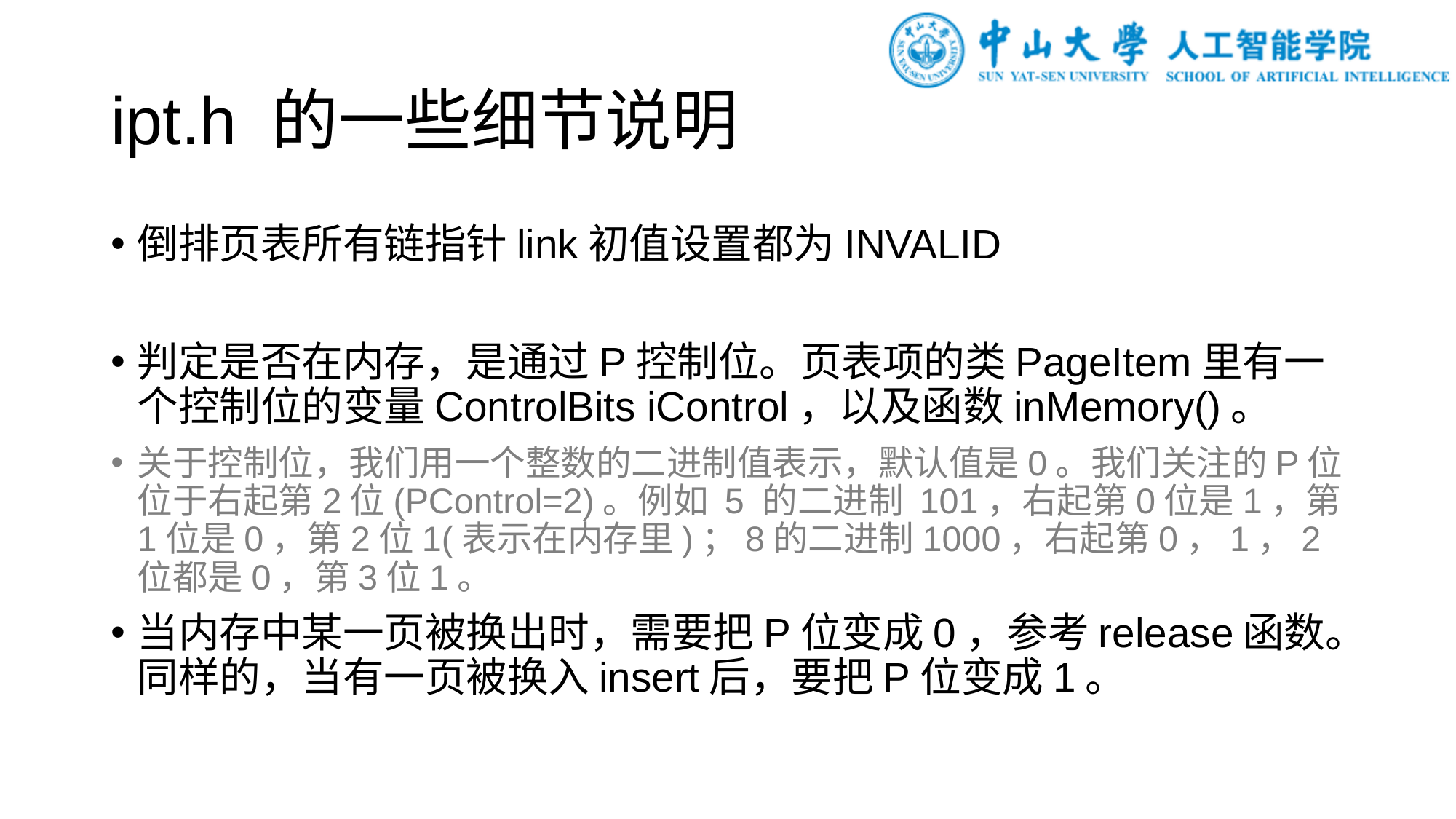

# ipt.h 的一些细节说明
倒排页表所有链指针link初值设置都为INVALID

判定是否在内存，是通过P控制位。页表项的类PageItem里有一个控制位的变量ControlBits iControl，以及函数inMemory()。
关于控制位，我们用一个整数的二进制值表示，默认值是0。我们关注的P位位于右起第2位(PControl=2)。例如 5 的二进制 101，右起第0位是1，第1位是0，第2位1(表示在内存里)；8的二进制1000，右起第0，1，2位都是0，第3位1。
当内存中某一页被换出时，需要把P位变成0，参考release函数。同样的，当有一页被换入insert后，要把P位变成1。